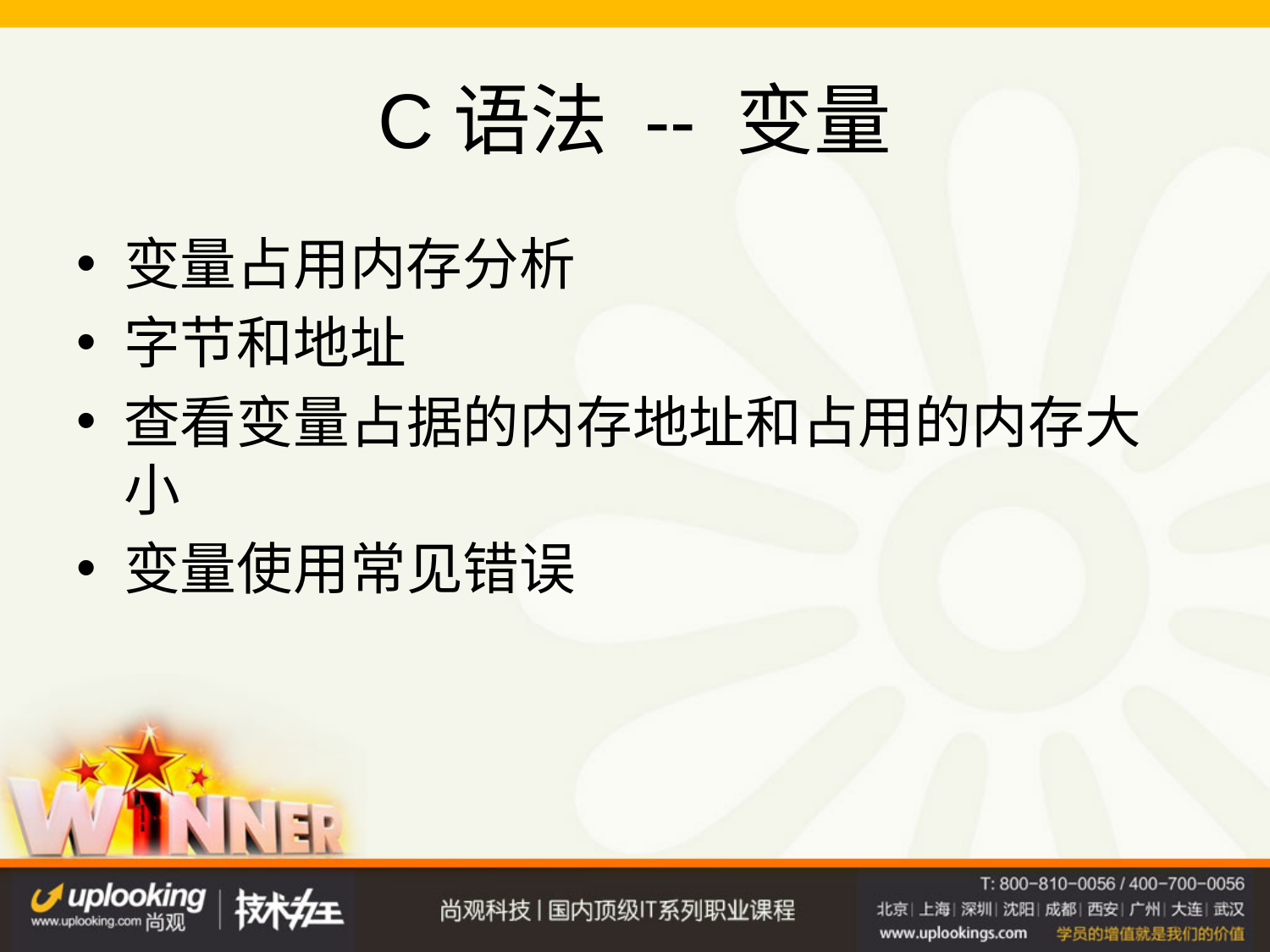

# C语法 -- 变量
变量占用内存分析
字节和地址
查看变量占据的内存地址和占用的内存大小
变量使用常见错误